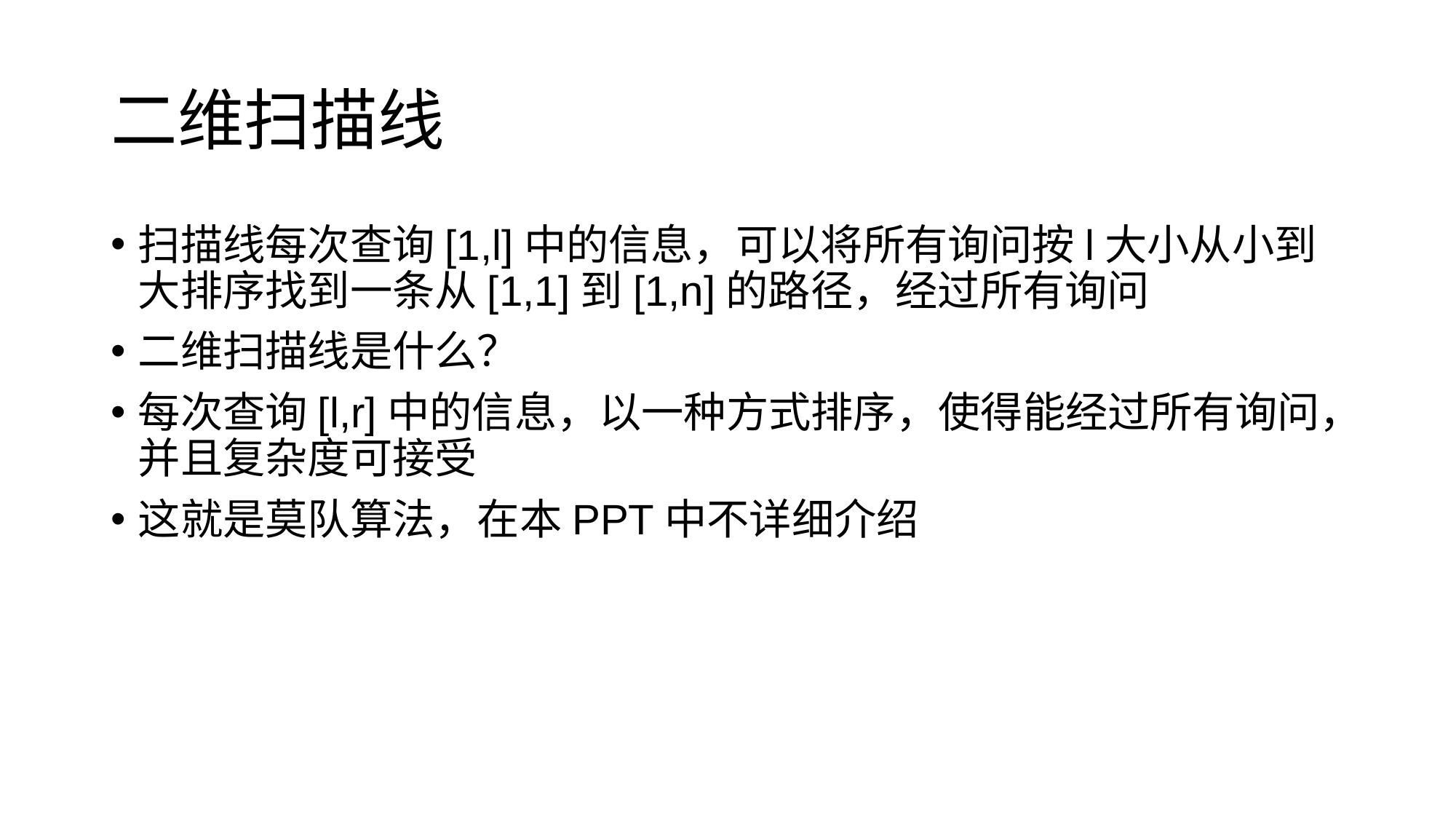

# 二维扫描线
扫描线每次查询[1,l]中的信息，可以将所有询问按l大小从小到大排序找到一条从[1,1]到[1,n]的路径，经过所有询问
二维扫描线是什么？
每次查询[l,r]中的信息，以一种方式排序，使得能经过所有询问，并且复杂度可接受
这就是莫队算法，在本PPT中不详细介绍